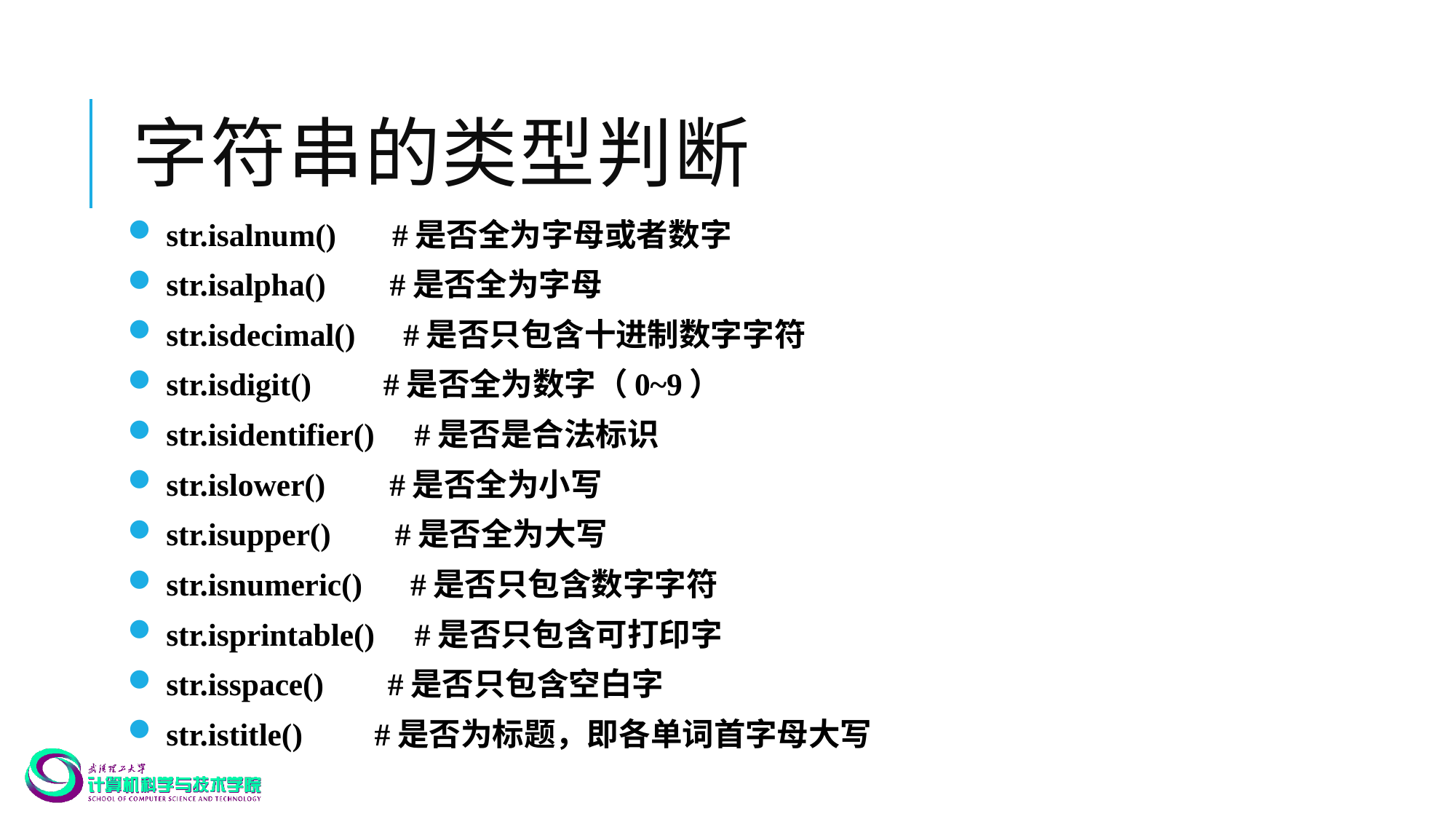

# 字符串的类型判断
str.isalnum()       #是否全为字母或者数字
str.isalpha()        #是否全为字母
str.isdecimal()      #是否只包含十进制数字字符
str.isdigit()         #是否全为数字（0~9）
str.isidentifier()     #是否是合法标识
str.islower()        #是否全为小写
str.isupper()        #是否全为大写
str.isnumeric()      #是否只包含数字字符
str.isprintable()     #是否只包含可打印字
str.isspace()        #是否只包含空白字
str.istitle()         #是否为标题，即各单词首字母大写